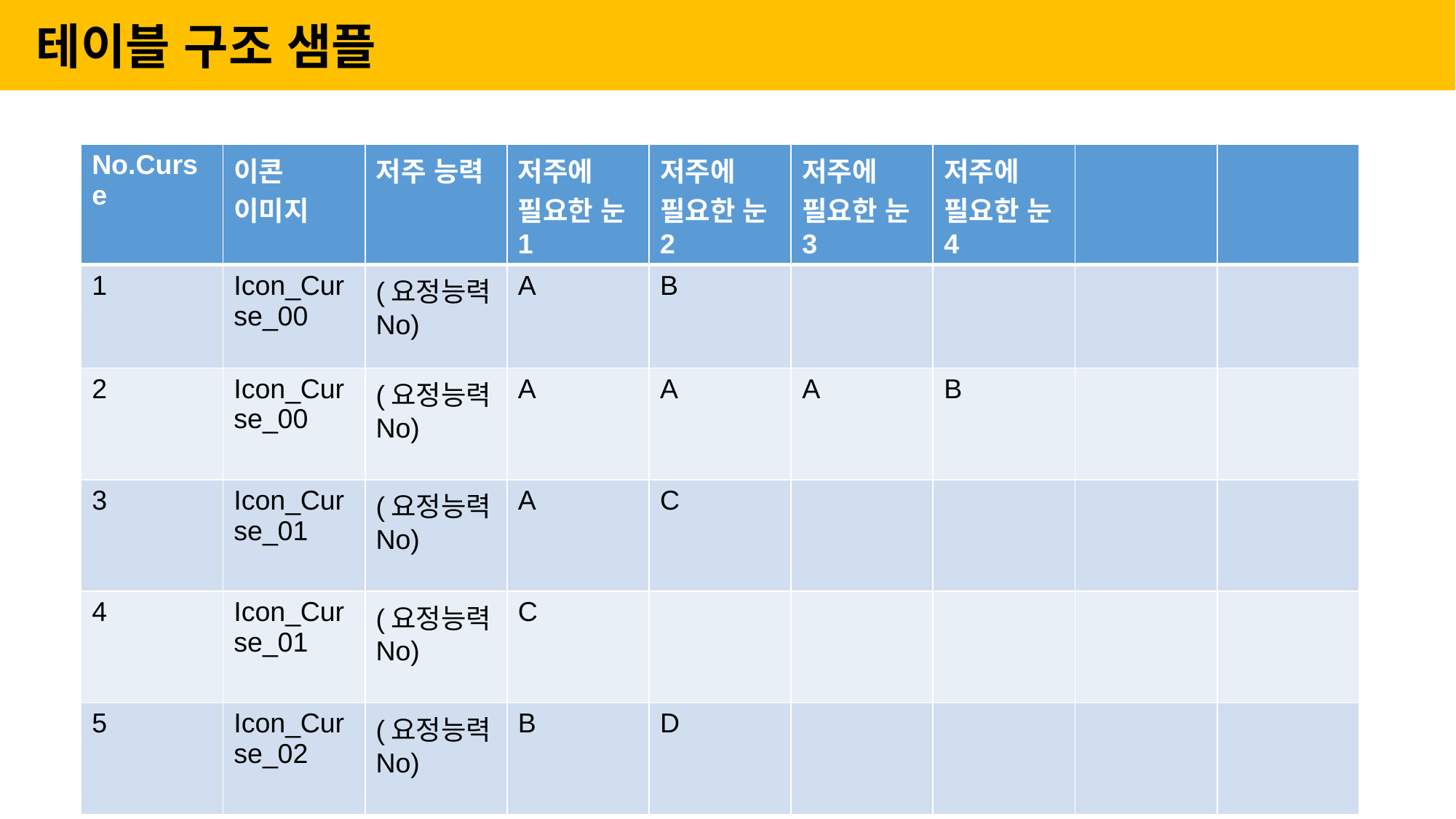

테이블 구조 샘플
| No.Curse | 이콘 이미지 | 저주 능력 | 저주에 필요한 눈 1 | 저주에 필요한 눈 2 | 저주에 필요한 눈 3 | 저주에 필요한 눈 4 |  |  |
| --- | --- | --- | --- | --- | --- | --- | --- | --- |
| 1 | Icon\_Curse\_00 | (요정능력 No) | A | B |  |  |  |  |
| 2 | Icon\_Curse\_00 | (요정능력 No) | A | A | A | B |  |  |
| 3 | Icon\_Curse\_01 | (요정능력 No) | A | C |  |  |  |  |
| 4 | Icon\_Curse\_01 | (요정능력 No) | C |  |  |  |  |  |
| 5 | Icon\_Curse\_02 | (요정능력 No) | B | D |  |  |  |  |